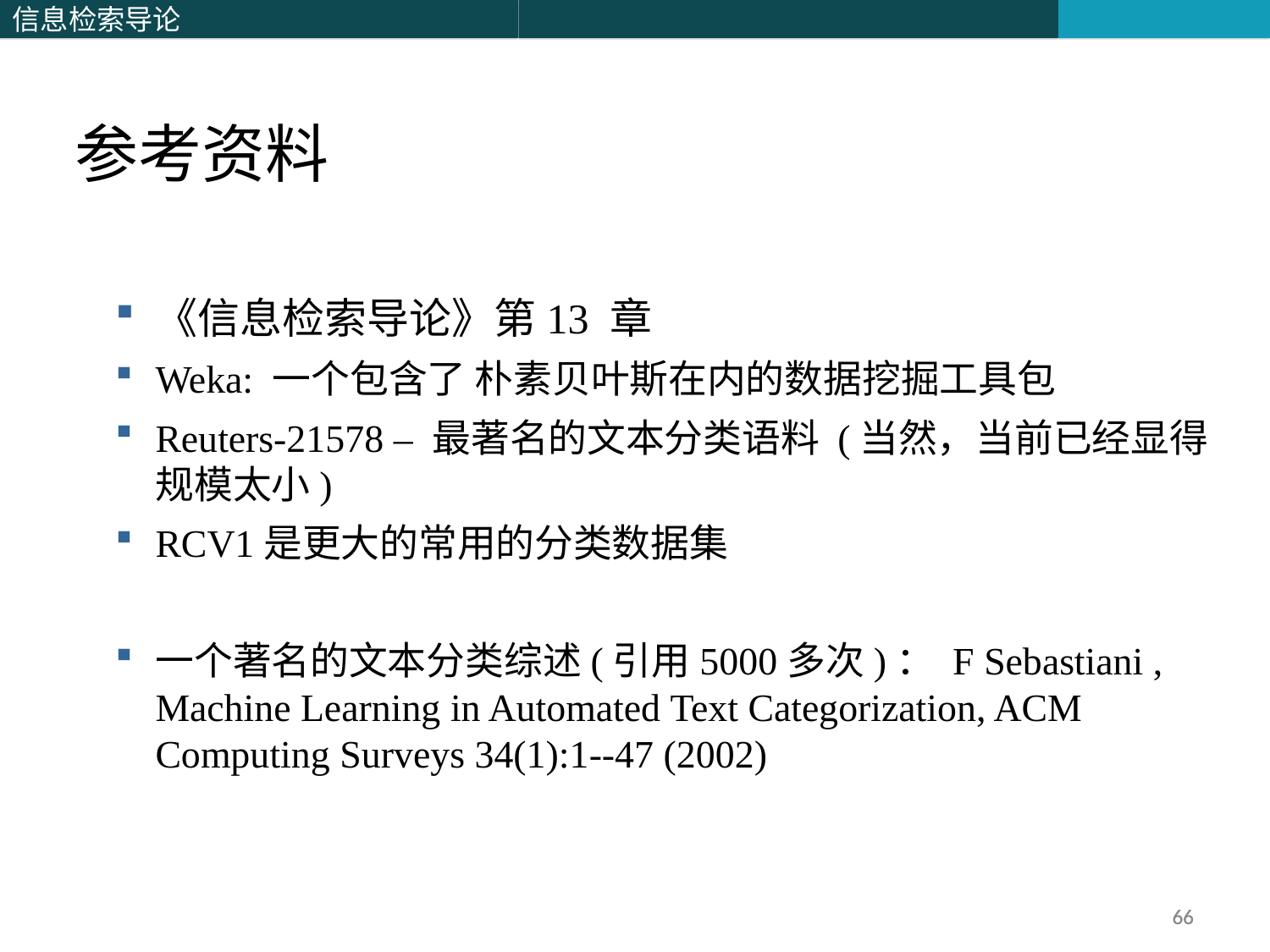

参考资料

《信息检索导论》第13 章
Weka: 一个包含了 朴素贝叶斯在内的数据挖掘工具包
Reuters-21578 – 最著名的文本分类语料 (当然，当前已经显得规模太小)
RCV1是更大的常用的分类数据集

一个著名的文本分类综述(引用5000多次)： F Sebastiani , Machine Learning in Automated Text Categorization, ACM  Computing Surveys 34(1):1--47 (2002)
66
66